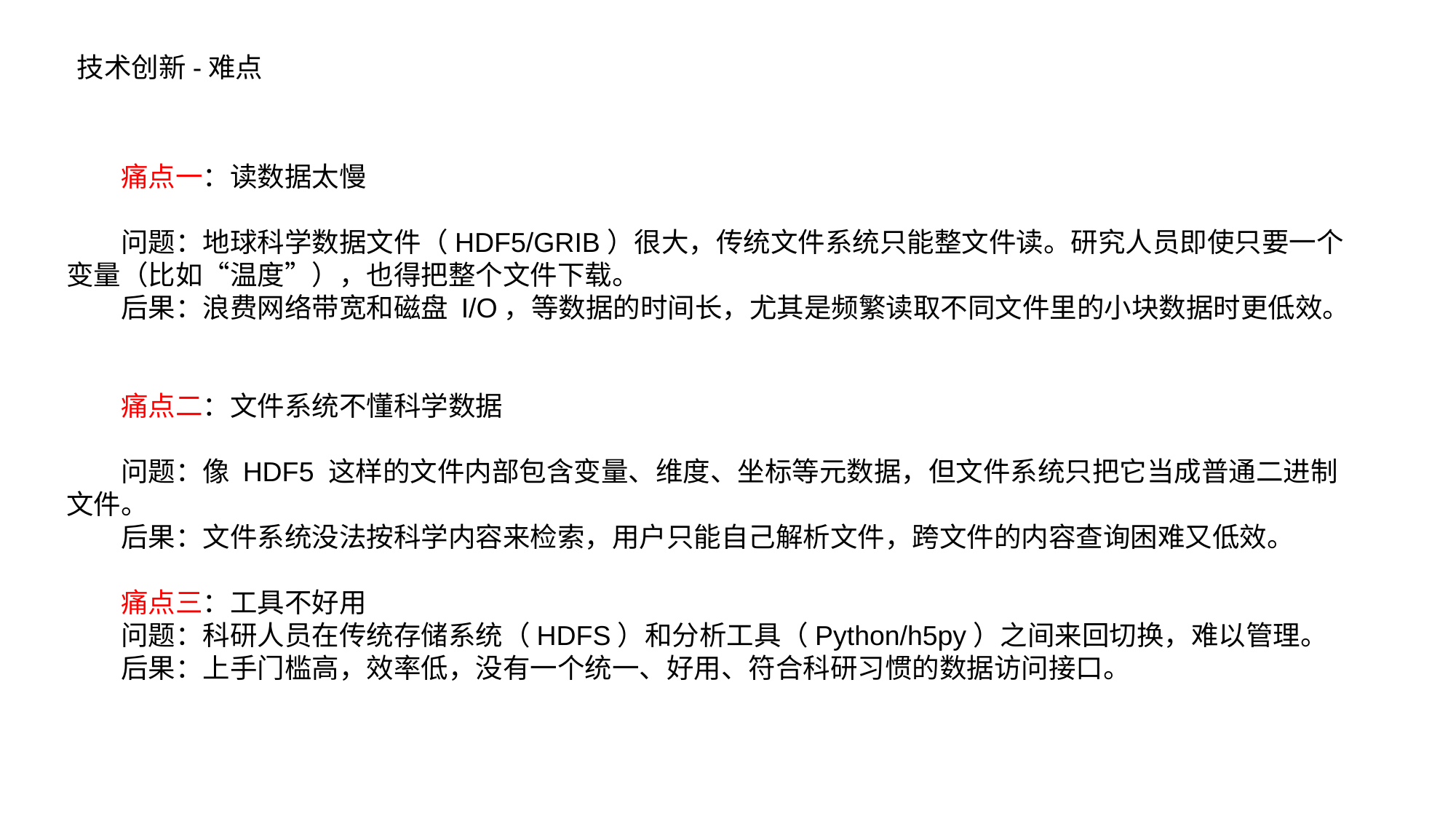

技术创新-难点
痛点一：读数据太慢

问题：地球科学数据文件（HDF5/GRIB）很大，传统文件系统只能整文件读。研究人员即使只要一个变量（比如“温度”），也得把整个文件下载。
后果：浪费网络带宽和磁盘 I/O，等数据的时间长，尤其是频繁读取不同文件里的小块数据时更低效。

痛点二：文件系统不懂科学数据

问题：像 HDF5 这样的文件内部包含变量、维度、坐标等元数据，但文件系统只把它当成普通二进制文件。
后果：文件系统没法按科学内容来检索，用户只能自己解析文件，跨文件的内容查询困难又低效。

痛点三：工具不好用
问题：科研人员在传统存储系统（HDFS）和分析工具（Python/h5py）之间来回切换，难以管理。
后果：上手门槛高，效率低，没有一个统一、好用、符合科研习惯的数据访问接口。